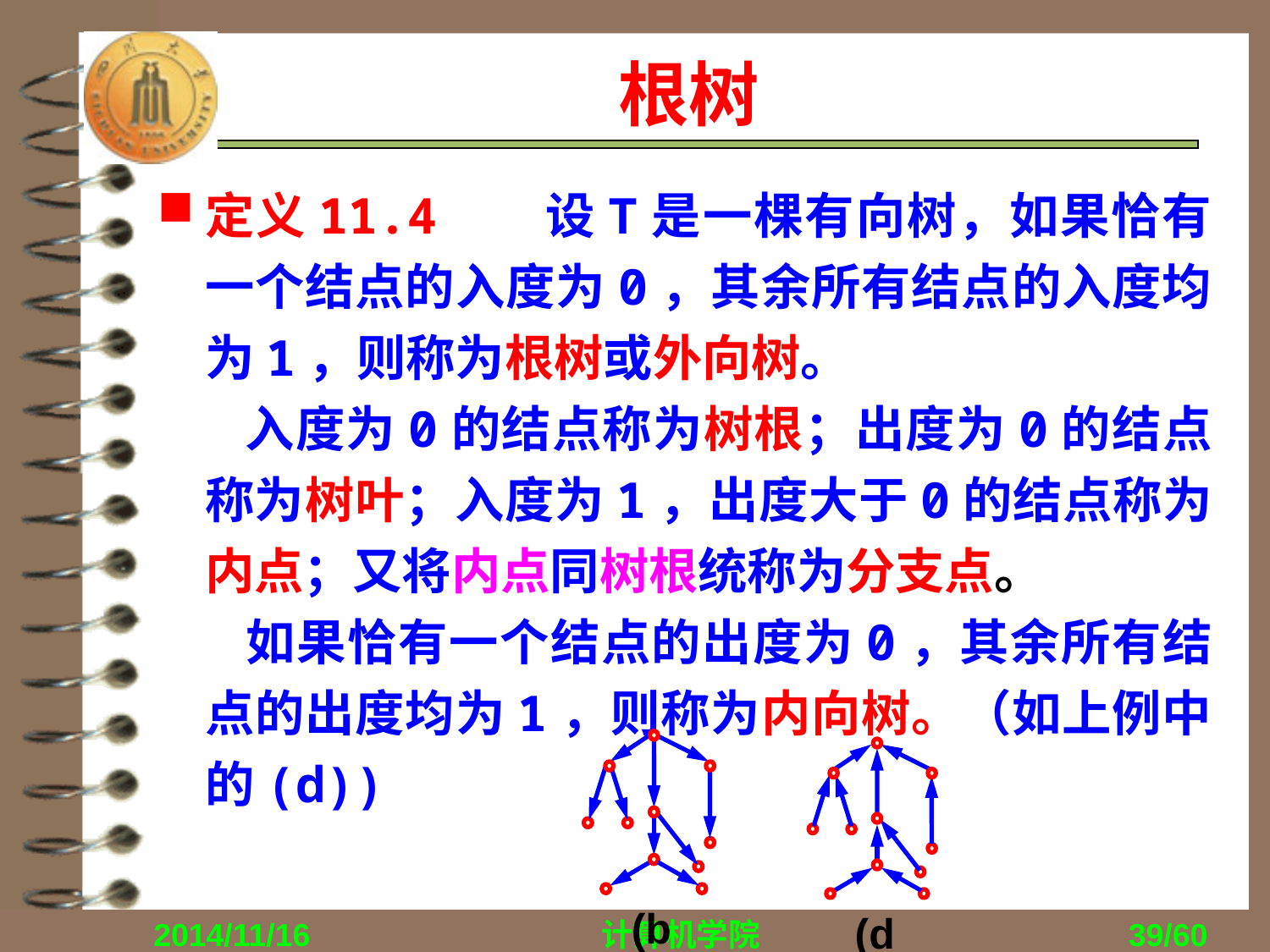

# 根树
定义11.4   设T是一棵有向树，如果恰有一个结点的入度为0，其余所有结点的入度均为1，则称为根树或外向树。
      入度为0的结点称为树根；出度为0的结点称为树叶；入度为1，出度大于0的结点称为内点；又将内点同树根统称为分支点。
      如果恰有一个结点的出度为0，其余所有结点的出度均为1，则称为内向树。（如上例中的(d))

(b)

(d)
2014/11/16
计算机学院
39/60